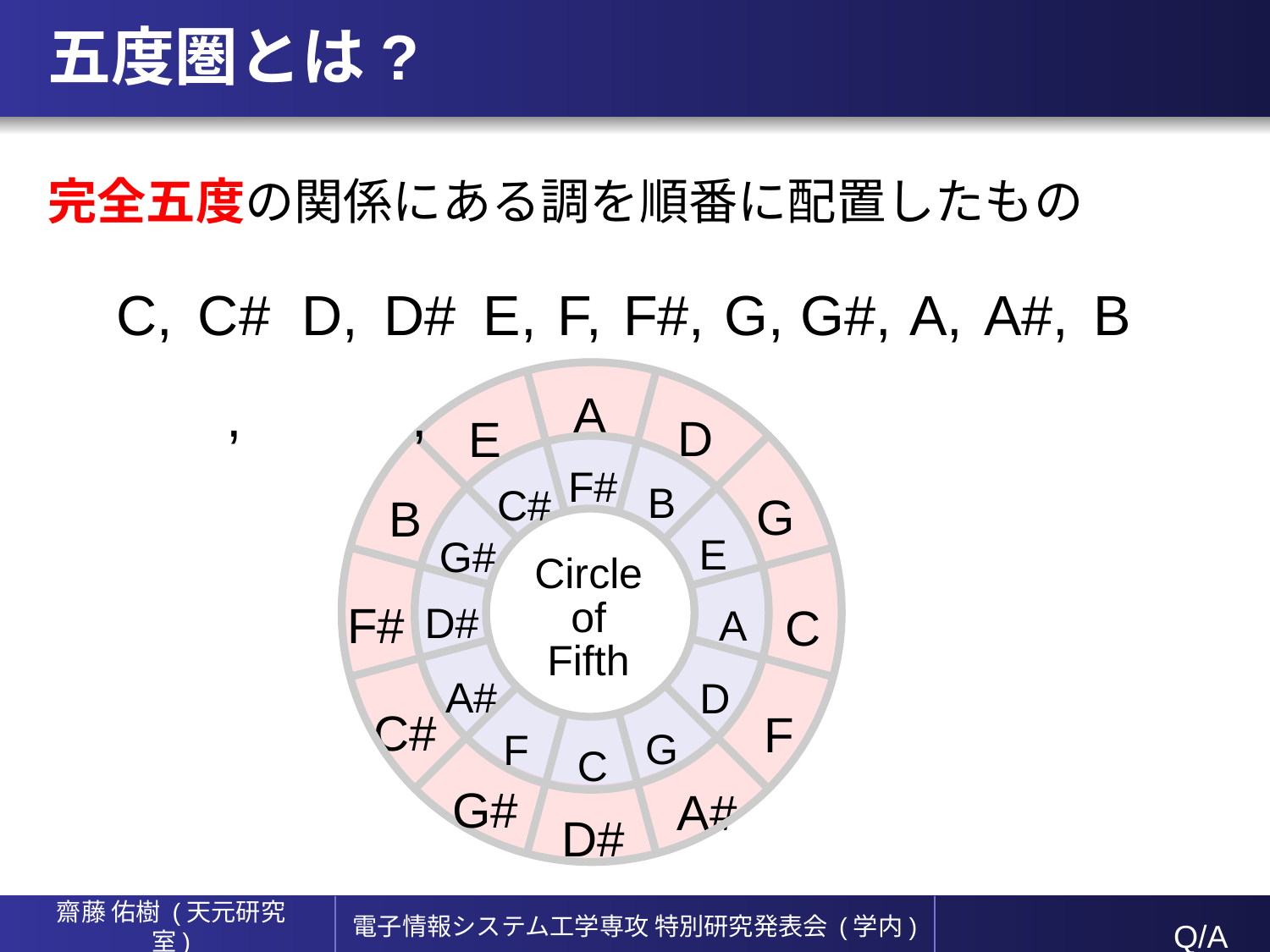

# 五度圏とは?
完全五度の関係にある調を順番に配置したもの
C,
C#,
D,
D#,
E,
F,
F#,
G,
G#,
A,
A#,
B

A
D
E

F#
B
C#
G
B
E
G#
F#
C
D#
Circle
of
Fifth
A
A#
D
C#
F
G
F
C
G#
A#
D#
Q/A